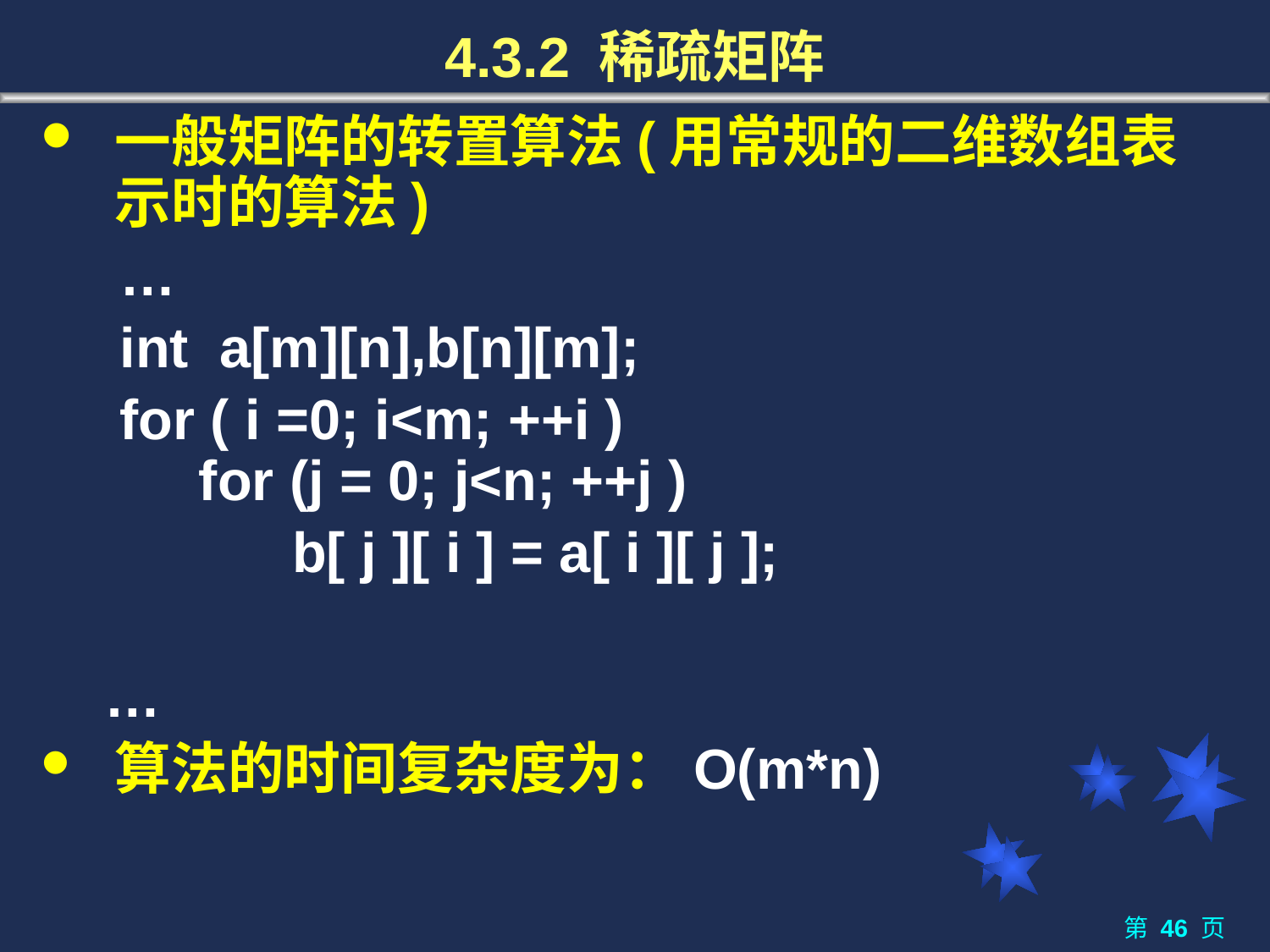

# 4.3.2 稀疏矩阵
一般矩阵的转置算法(用常规的二维数组表示时的算法)
 …
 int  a[m][n],b[n][m];
 for ( i =0; i<m; ++i )
  for (j = 0; j<n; ++j )
            b[ j ][ i ] = a[ i ][ j ];

…
算法的时间复杂度为：O(m*n)
第 46 页